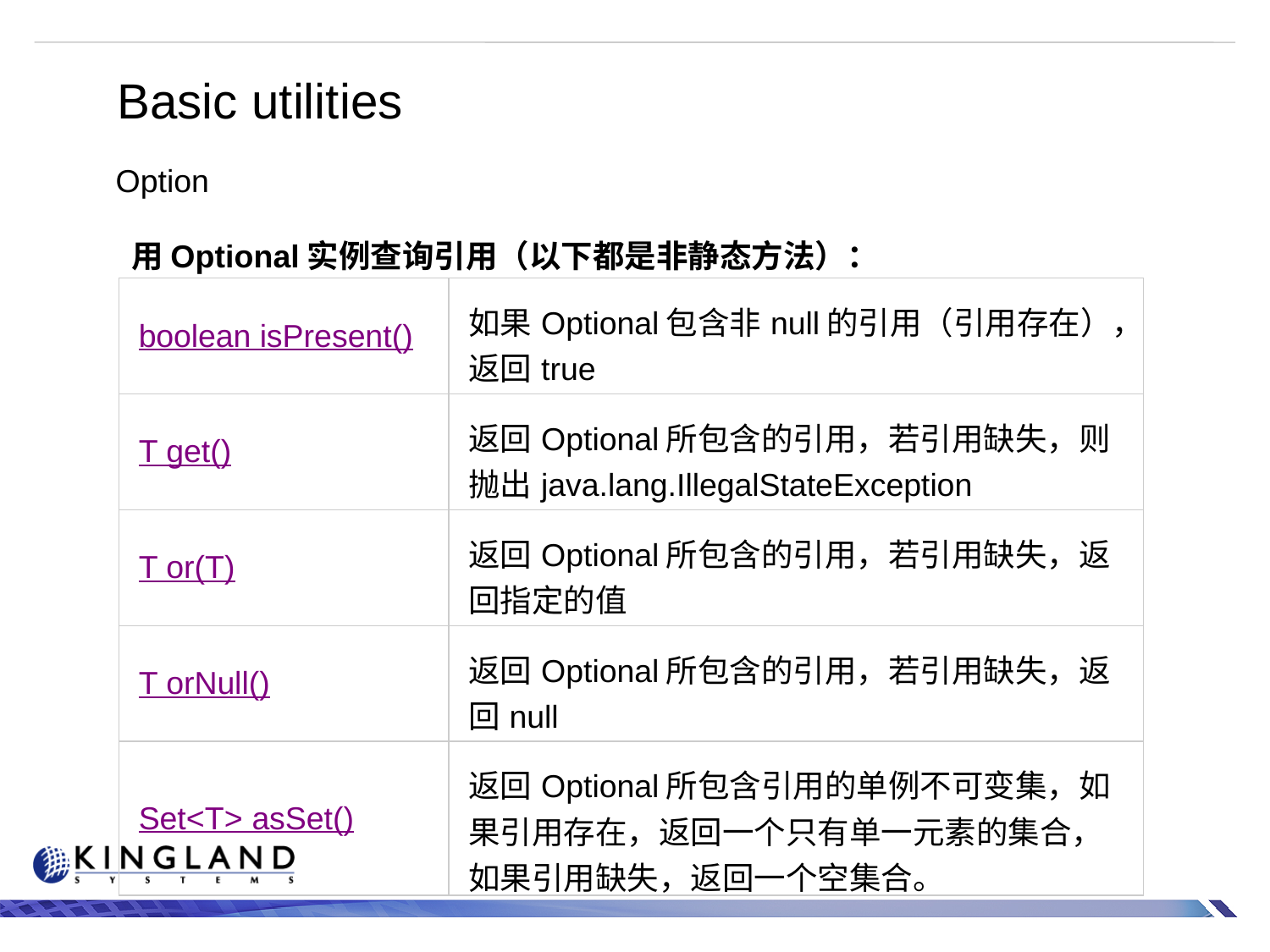

Basic utilities
Option
用Optional实例查询引用（以下都是非静态方法）：
| boolean isPresent() | 如果Optional包含非null的引用（引用存在），返回true |
| --- | --- |
| T get() | 返回Optional所包含的引用，若引用缺失，则抛出java.lang.IllegalStateException |
| T or(T) | 返回Optional所包含的引用，若引用缺失，返回指定的值 |
| T orNull() | 返回Optional所包含的引用，若引用缺失，返回null |
| Set<T> asSet() | 返回Optional所包含引用的单例不可变集，如果引用存在，返回一个只有单一元素的集合，如果引用缺失，返回一个空集合。 |